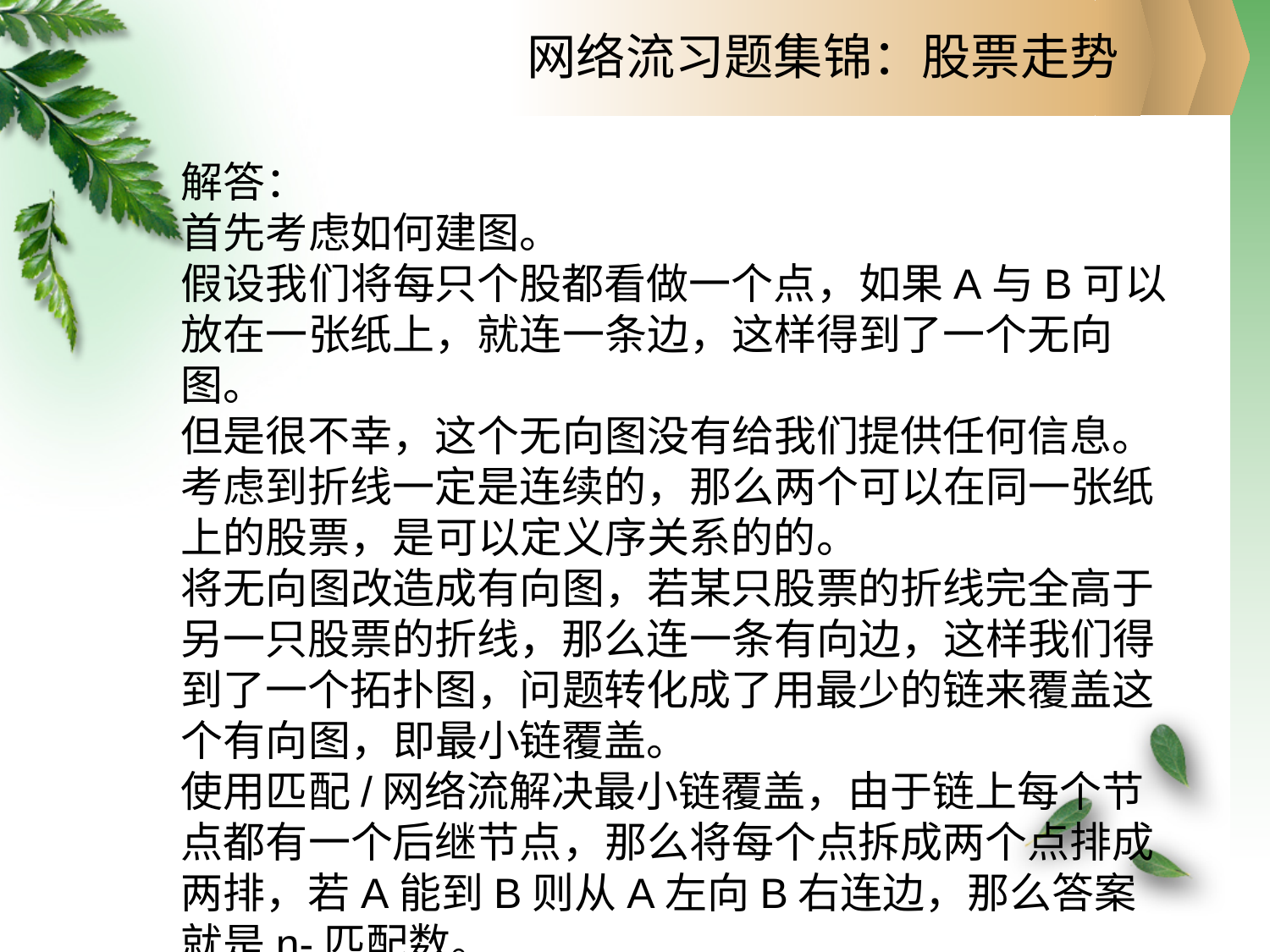

网络流习题集锦：股票走势
解答：
首先考虑如何建图。
假设我们将每只个股都看做一个点，如果A与B可以放在一张纸上，就连一条边，这样得到了一个无向图。
但是很不幸，这个无向图没有给我们提供任何信息。
考虑到折线一定是连续的，那么两个可以在同一张纸上的股票，是可以定义序关系的的。
将无向图改造成有向图，若某只股票的折线完全高于另一只股票的折线，那么连一条有向边，这样我们得到了一个拓扑图，问题转化成了用最少的链来覆盖这个有向图，即最小链覆盖。
使用匹配/网络流解决最小链覆盖，由于链上每个节点都有一个后继节点，那么将每个点拆成两个点排成两排，若A能到B则从A左向B右连边，那么答案就是n-匹配数。